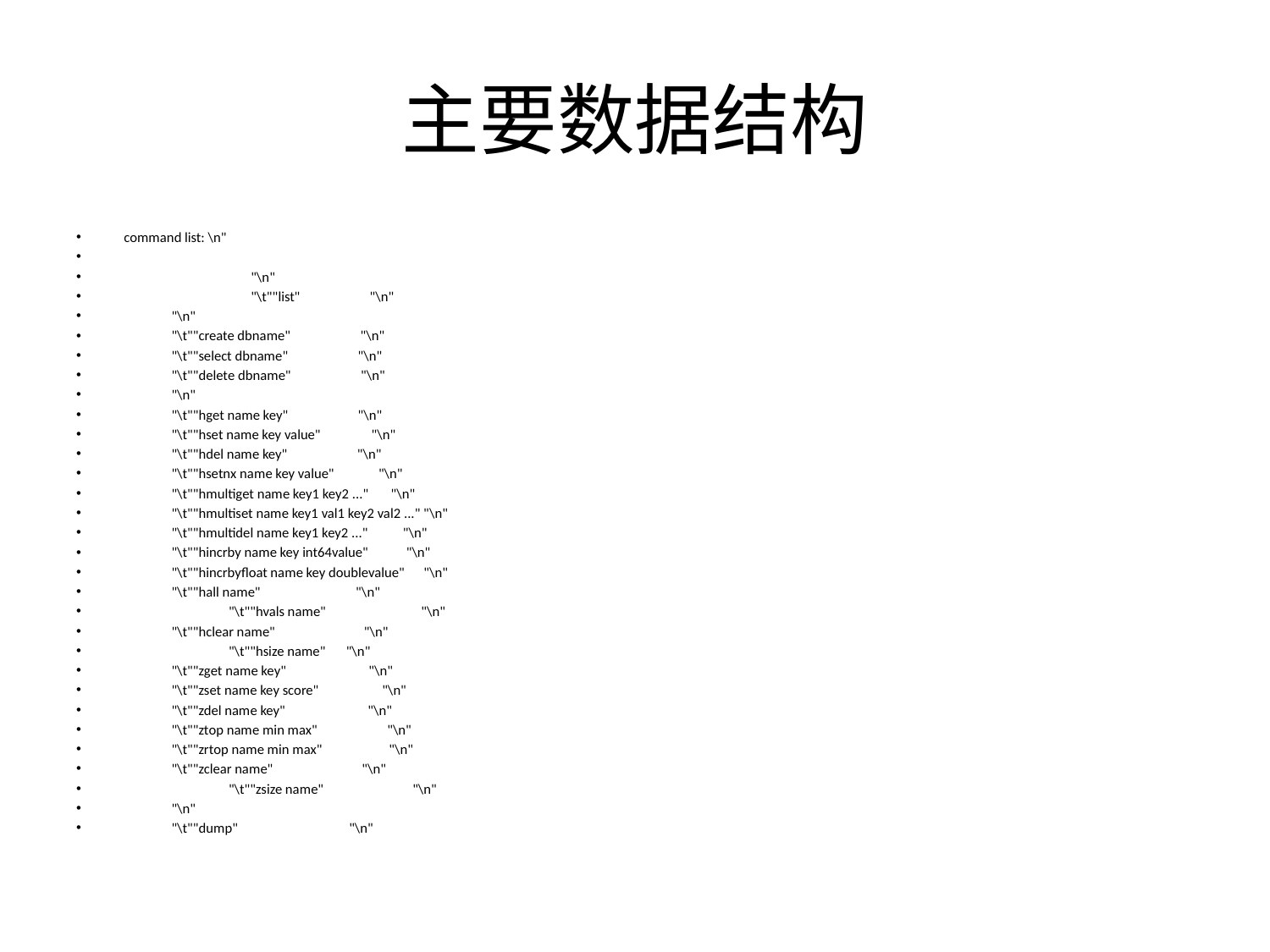

# 主要数据结构
command list: \n"

				"\n"
				"\t""list"                      "\n"
               "\n"
               "\t""create dbname"                      "\n"
               "\t""select dbname"                      "\n"
               "\t""delete dbname"                      "\n"
               "\n"
               "\t""hget name key"                      "\n"
               "\t""hset name key value"                "\n"
               "\t""hdel name key"                      "\n"
               "\t""hsetnx name key value"              "\n"
               "\t""hmultiget name key1 key2 ..."       "\n"
               "\t""hmultiset name key1 val1 key2 val2 ..." "\n"
               "\t""hmultidel name key1 key2 ..."           "\n"
               "\t""hincrby name key int64value"            "\n"
               "\t""hincrbyfloat name key doublevalue"      "\n"
               "\t""hall name"                              "\n"
			   "\t""hvals name"                              "\n"
               "\t""hclear name"                            "\n"
			   "\t""hsize name"	"\n"
               "\t""zget name key"                          "\n"
               "\t""zset name key score"                    "\n"
               "\t""zdel name key"                          "\n"
               "\t""ztop name min max"                      "\n"
               "\t""zrtop name min max"                     "\n"
               "\t""zclear name"                            "\n"
			   "\t""zsize name"                            "\n"
               "\n"
               "\t""dump"                                   "\n"